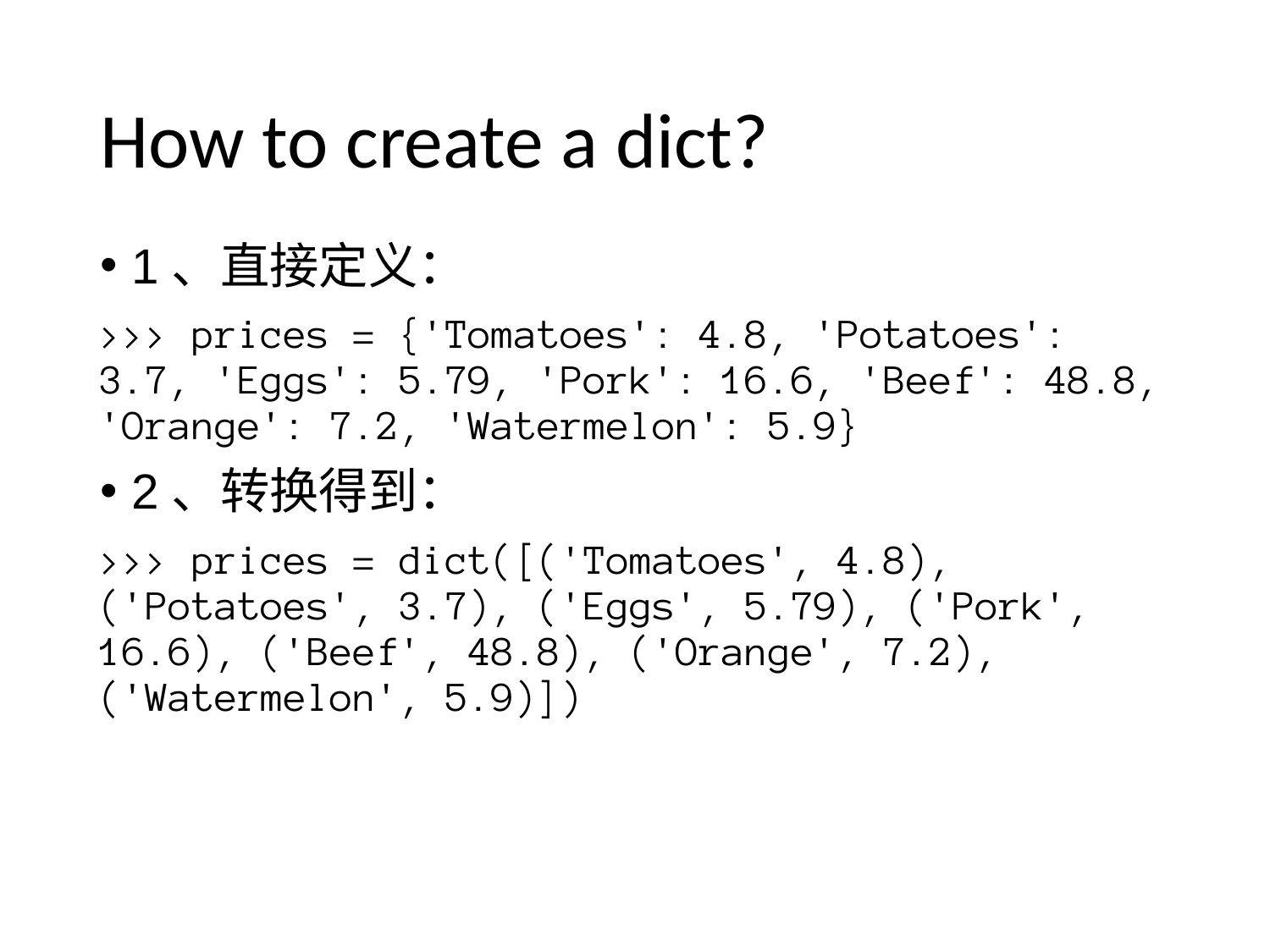

# How to create a dict?
1、直接定义：
>>> prices = {'Tomatoes': 4.8, 'Potatoes': 3.7, 'Eggs': 5.79, 'Pork': 16.6, 'Beef': 48.8, 'Orange': 7.2, 'Watermelon': 5.9}
2、转换得到：
>>> prices = dict([('Tomatoes', 4.8), ('Potatoes', 3.7), ('Eggs', 5.79), ('Pork', 16.6), ('Beef', 48.8), ('Orange', 7.2), ('Watermelon', 5.9)])